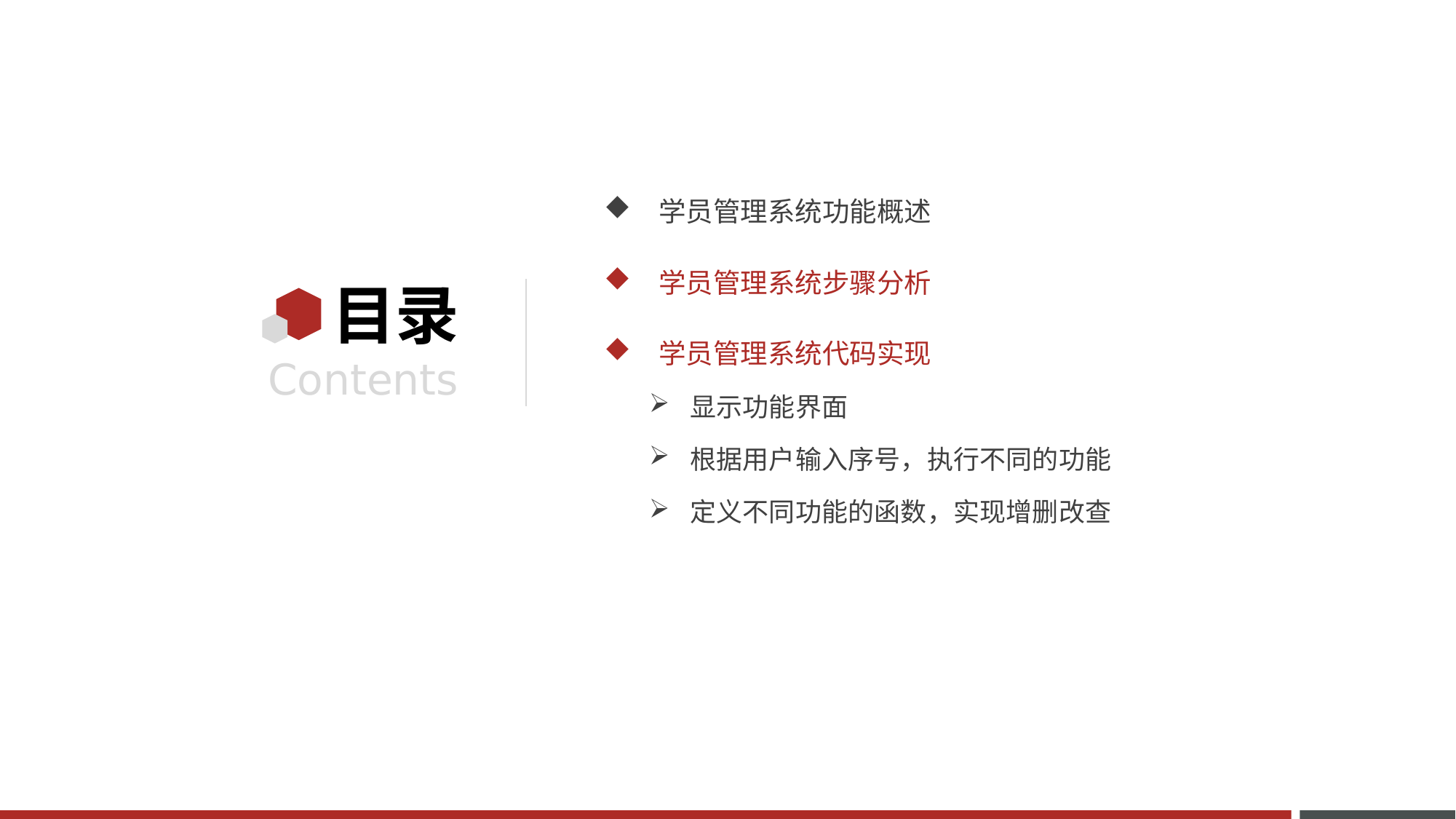

学员管理系统功能概述
学员管理系统步骤分析
学员管理系统代码实现
显示功能界面
根据用户输入序号，执行不同的功能
定义不同功能的函数，实现增删改查